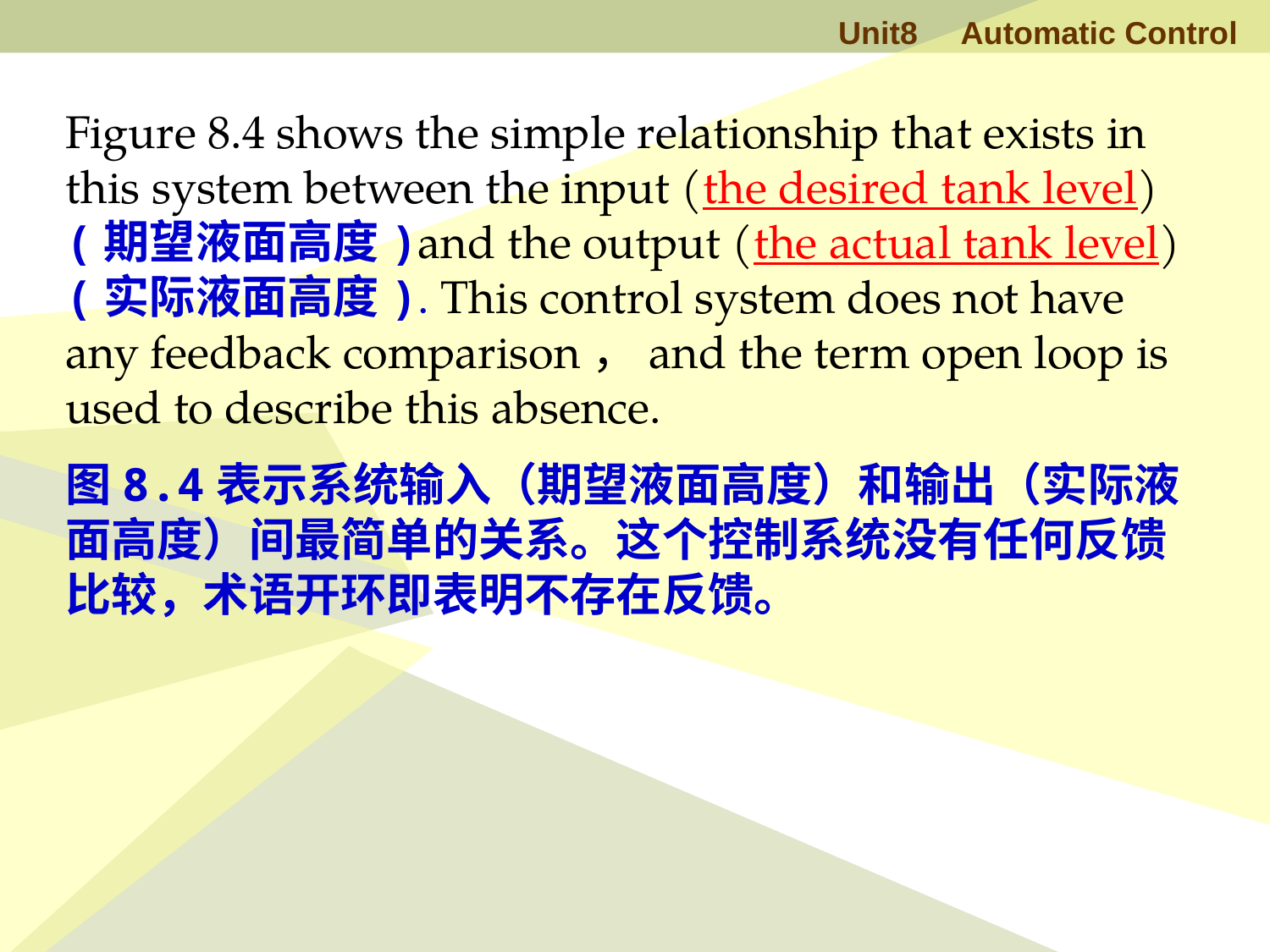

Figure 8.4 shows the simple relationship that exists in this system between the input (the desired tank level) (期望液面高度)and the output (the actual tank level)(实际液面高度). This control system does not have any feedback comparison，and the term open loop is used to describe this absence.
图8.4表示系统输入（期望液面高度）和输出（实际液面高度）间最简单的关系。这个控制系统没有任何反馈比较，术语开环即表明不存在反馈。